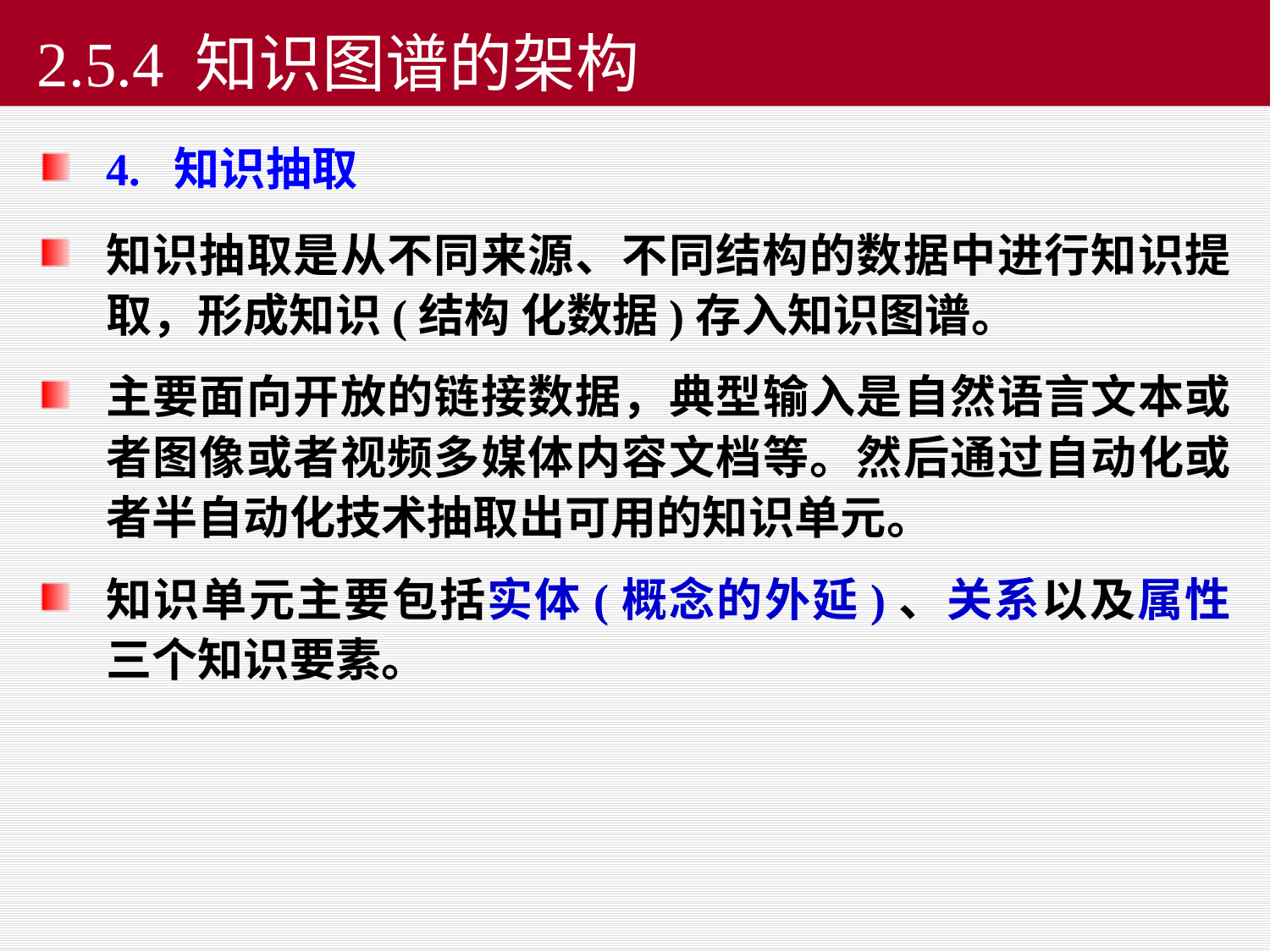

# 2.5.4 知识图谱的架构
4.  知识抽取
知识抽取是从不同来源、不同结构的数据中进行知识提取，形成知识(结构 化数据)存入知识图谱。
主要面向开放的链接数据，典型输入是自然语言文本或者图像或者视频多媒体内容文档等。然后通过自动化或者半自动化技术抽取出可用的知识单元。
知识单元主要包括实体(概念的外延)、关系以及属性三个知识要素。
76